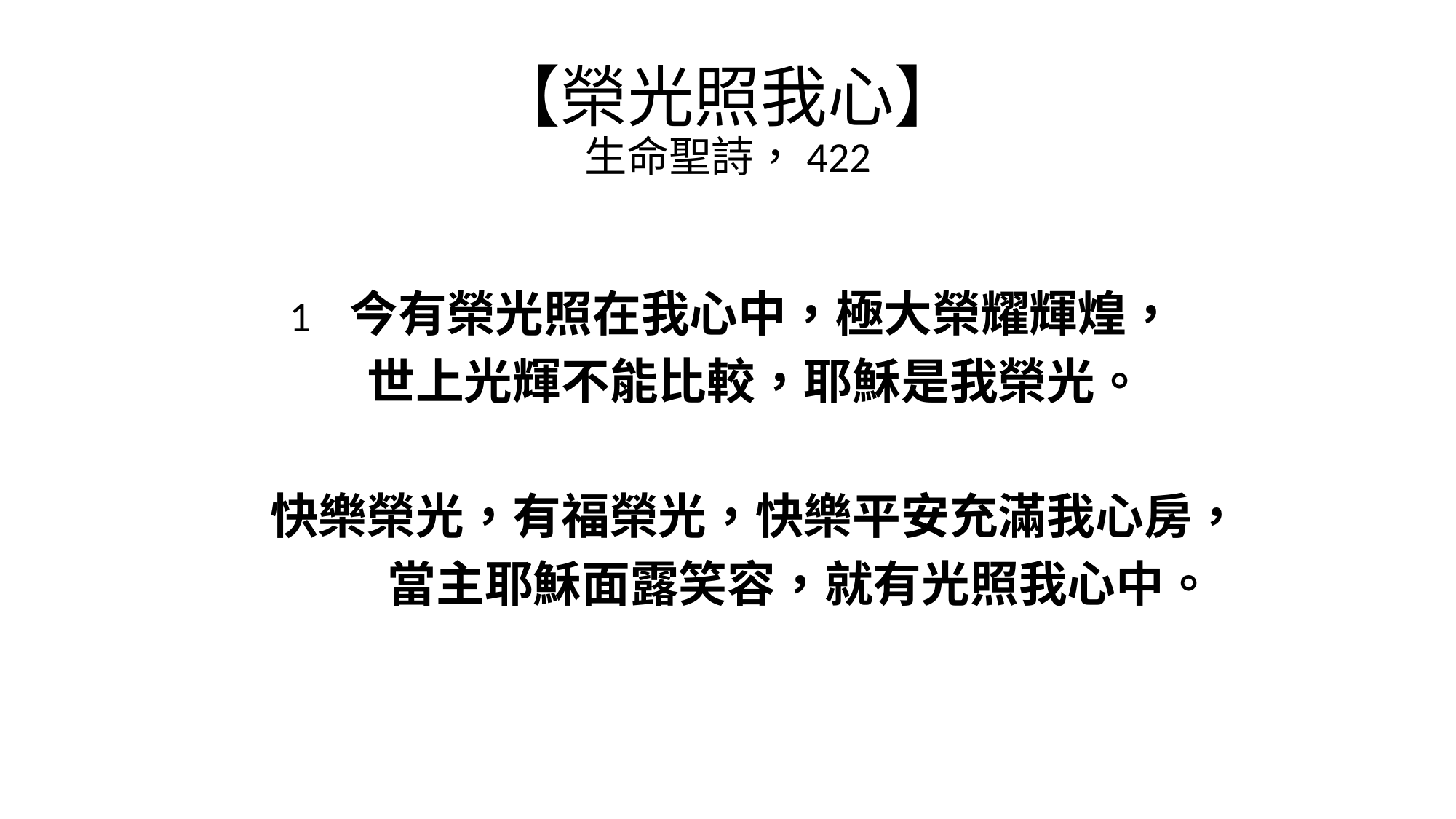

# 【榮光照我心】 生命聖詩，422

 1   今有榮光照在我心中，極大榮耀輝煌，
    世上光輝不能比較，耶穌是我榮光。

    快樂榮光，有福榮光，快樂平安充滿我心房，
　　　當主耶穌面露笑容，就有光照我心中。